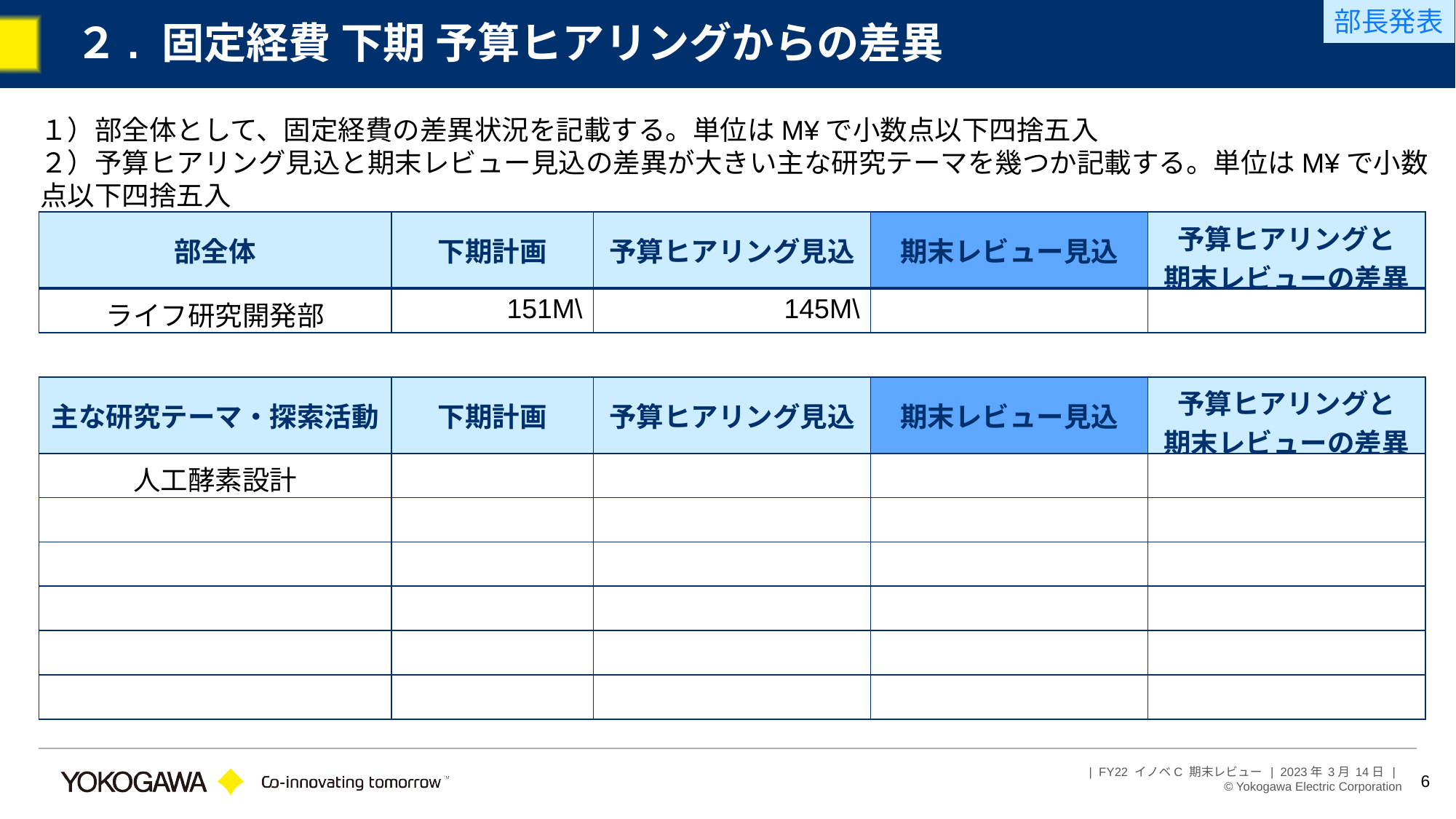

部長発表
# ２. 固定経費 下期 予算ヒアリングからの差異
１）部全体として、固定経費の差異状況を記載する。単位はM¥で小数点以下四捨五入
２）予算ヒアリング見込と期末レビュー見込の差異が大きい主な研究テーマを幾つか記載する。単位はM¥で小数点以下四捨五入
| 部全体 | 下期計画 | 予算ヒアリング見込 | 期末レビュー見込 | 予算ヒアリングと 期末レビューの差異 |
| --- | --- | --- | --- | --- |
| ライフ研究開発部 | 151M\ | 145M\ |  |  |
|  |  |  |  |  |
| 主な研究テーマ・探索活動 | 下期計画 | 予算ヒアリング見込 | 期末レビュー見込 | 予算ヒアリングと 期末レビューの差異 |
| 人工酵素設計 |  |  |  |  |
|  |  |  |  |  |
|  |  |  |  |  |
|  |  |  |  |  |
|  |  |  |  |  |
|  |  |  |  |  |
6